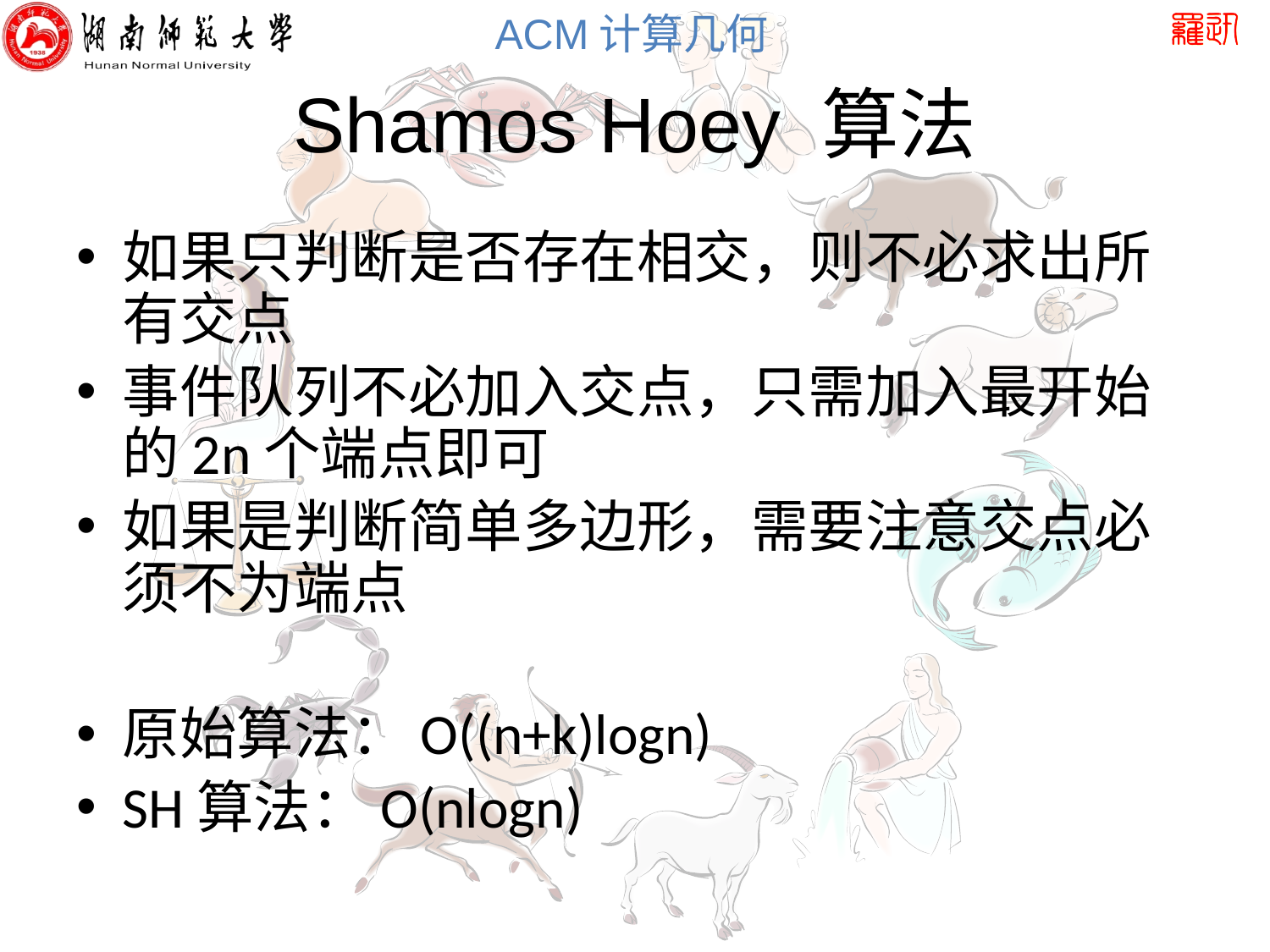

# Shamos Hoey 算法
如果只判断是否存在相交，则不必求出所有交点
事件队列不必加入交点，只需加入最开始的2n个端点即可
如果是判断简单多边形，需要注意交点必须不为端点

原始算法：O((n+k)logn)
SH算法：O(nlogn)